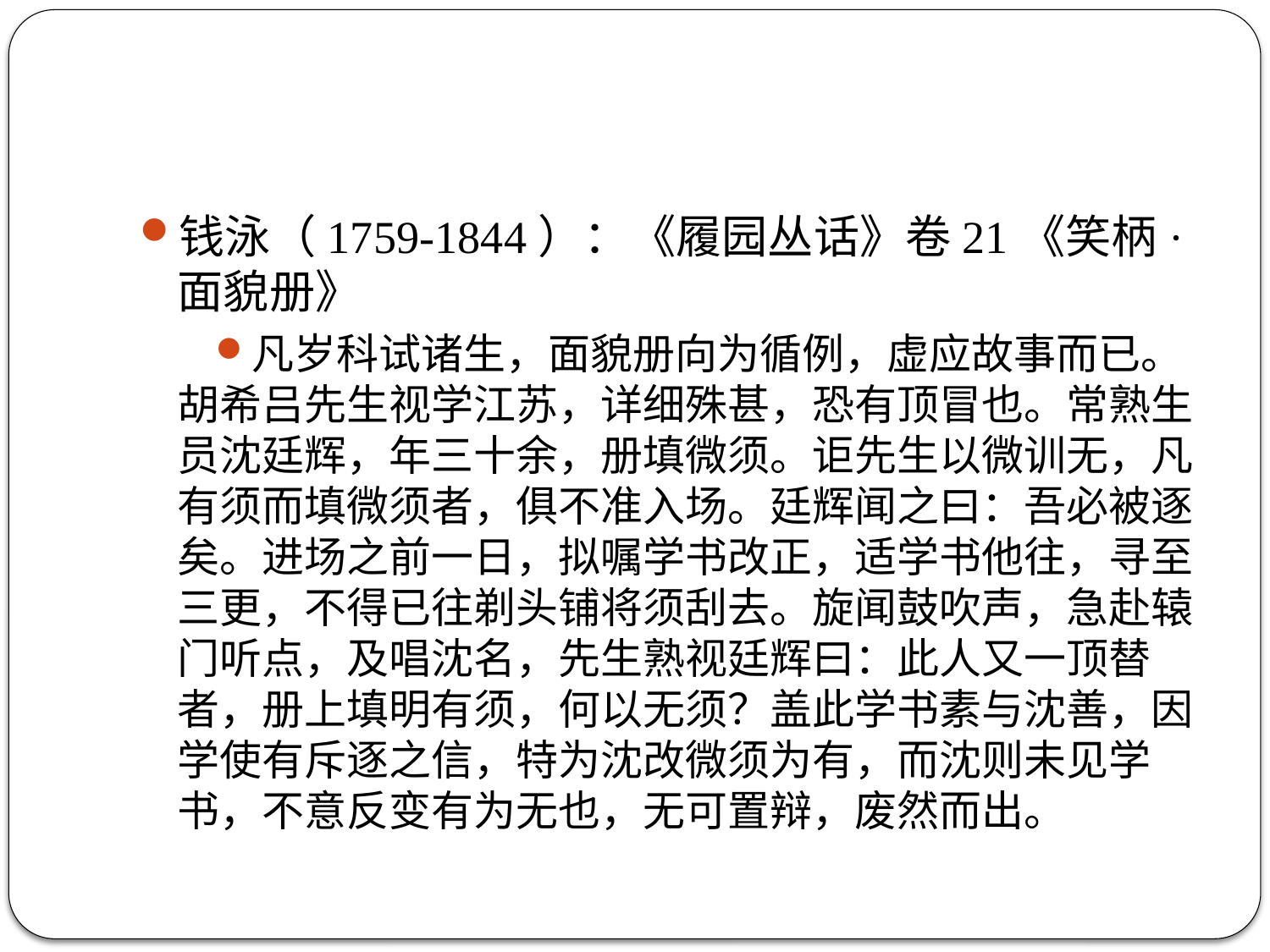

#
钱泳（1759-1844）：《履园丛话》卷21《笑柄·面貌册》
凡岁科试诸生，面貌册向为循例，虚应故事而已。胡希吕先生视学江苏，详细殊甚，恐有顶冒也。常熟生员沈廷辉，年三十余，册填微须。讵先生以微训无，凡有须而填微须者，俱不准入场。廷辉闻之曰：吾必被逐矣。进场之前一日，拟嘱学书改正，适学书他往，寻至三更，不得已往剃头铺将须刮去。旋闻鼓吹声，急赴辕门听点，及唱沈名，先生熟视廷辉曰：此人又一顶替者，册上填明有须，何以无须？盖此学书素与沈善，因学使有斥逐之信，特为沈改微须为有，而沈则未见学书，不意反变有为无也，无可置辩，废然而出。